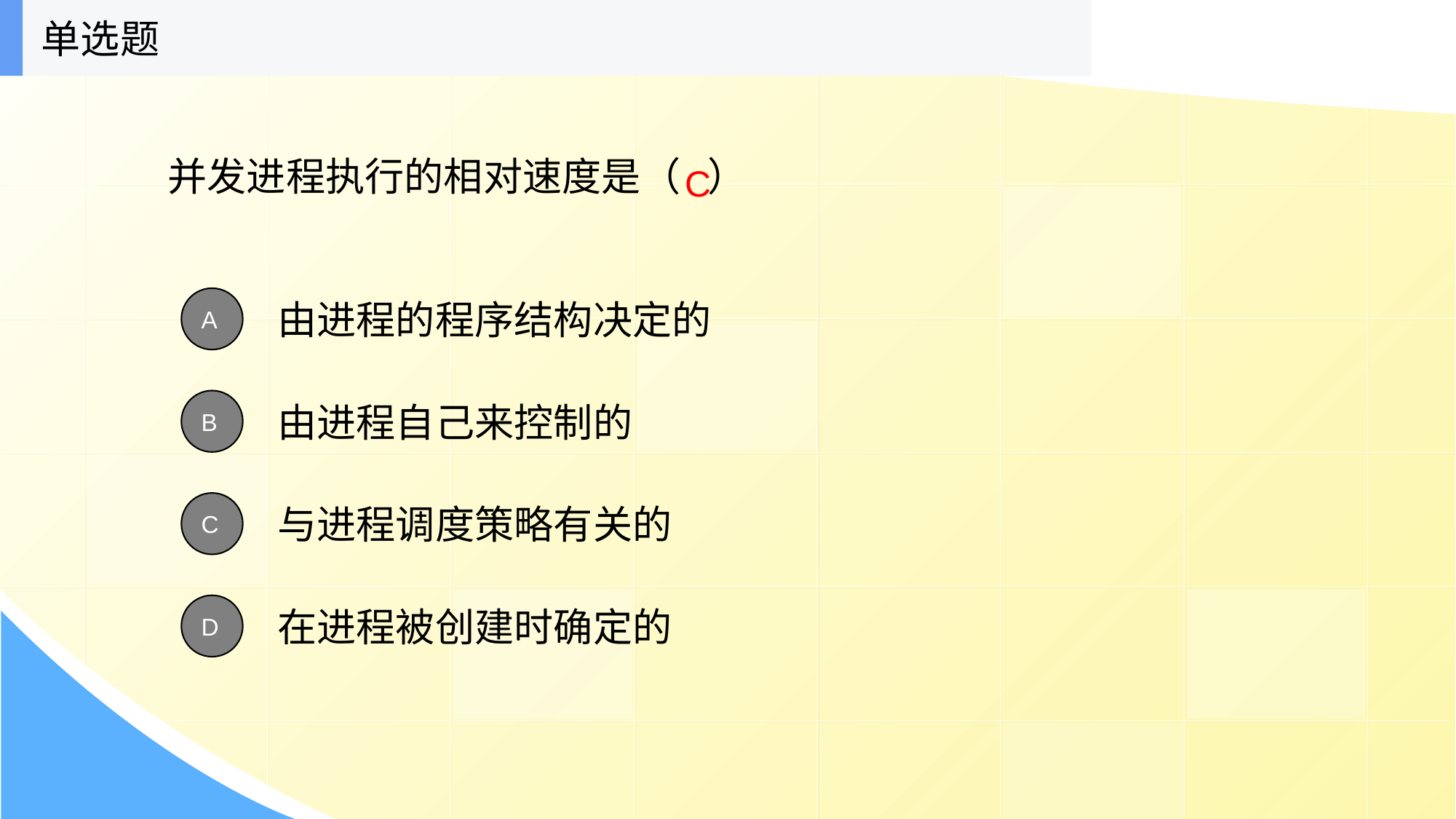

单选题
并发进程执行的相对速度是（   ）
 C
由进程的程序结构决定的
A
由进程自己来控制的
B
与进程调度策略有关的
C
在进程被创建时确定的
D